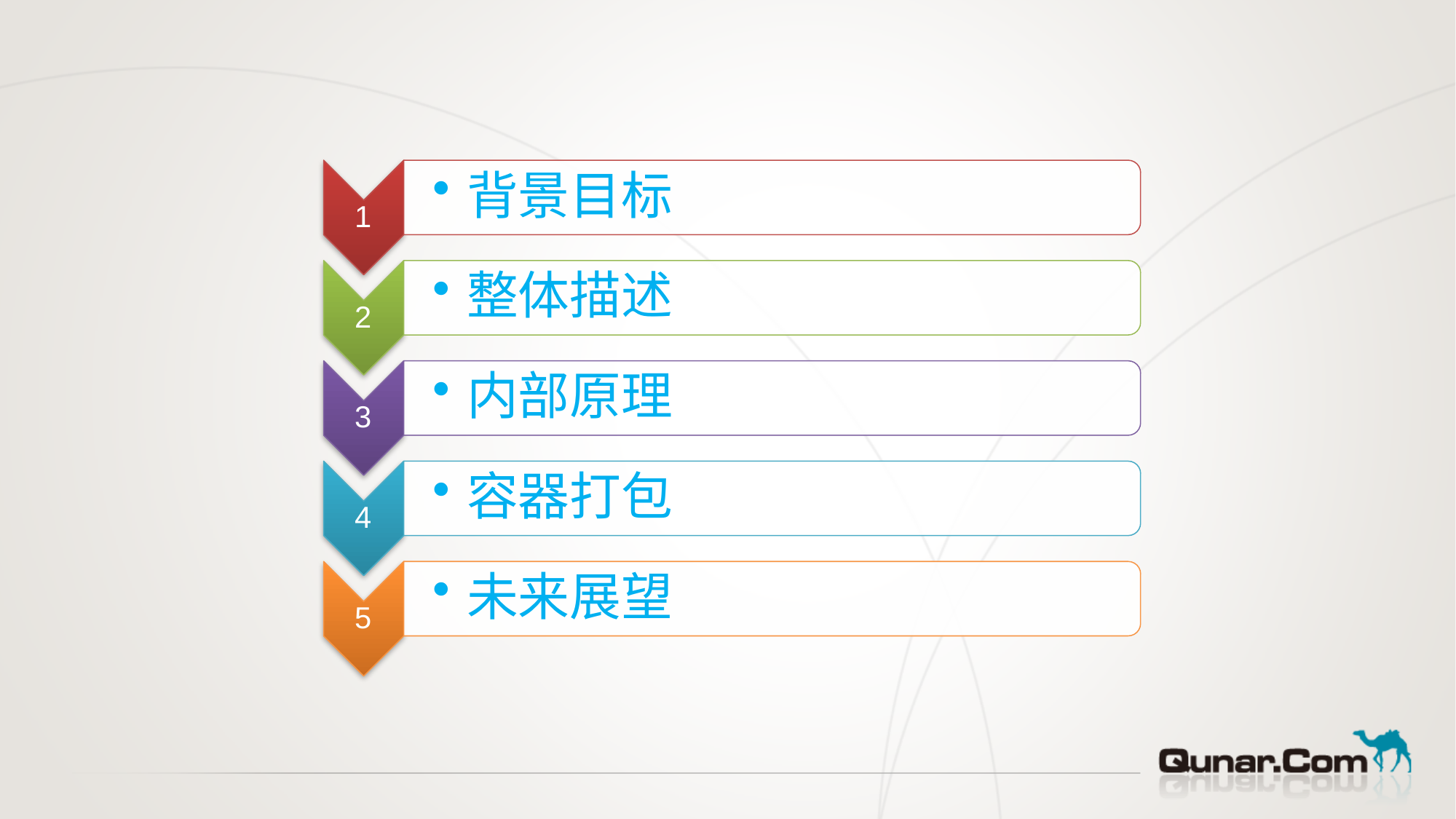

1
背景目标
2
整体描述
3
内部原理
4
容器打包
5
未来展望